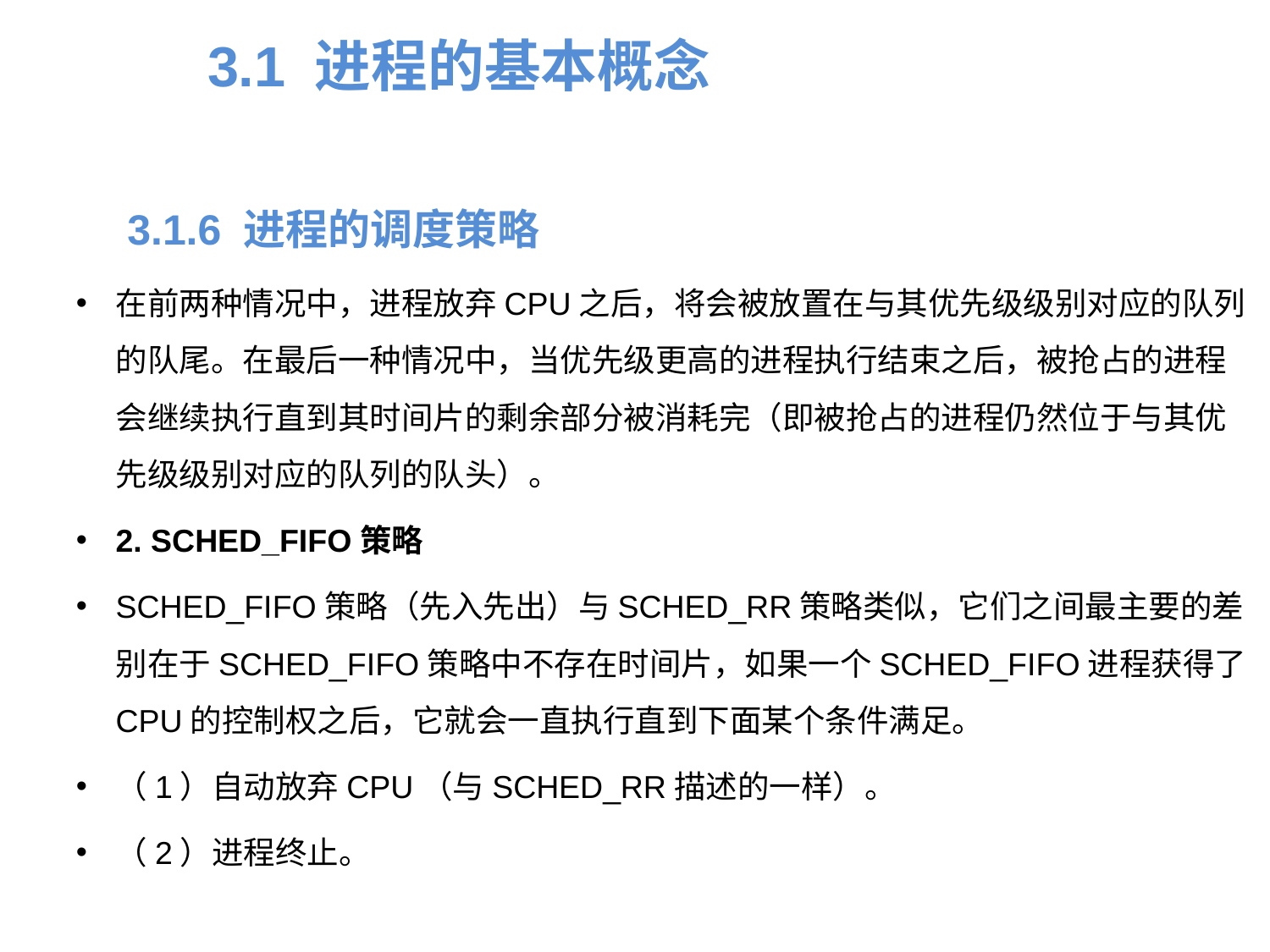

3.1 进程的基本概念
3.1.6 进程的调度策略
在前两种情况中，进程放弃CPU之后，将会被放置在与其优先级级别对应的队列的队尾。在最后一种情况中，当优先级更高的进程执行结束之后，被抢占的进程会继续执行直到其时间片的剩余部分被消耗完（即被抢占的进程仍然位于与其优先级级别对应的队列的队头）。
2. SCHED_FIFO策略
SCHED_FIFO策略（先入先出）与SCHED_RR策略类似，它们之间最主要的差别在于SCHED_FIFO策略中不存在时间片，如果一个SCHED_FIFO进程获得了CPU的控制权之后，它就会一直执行直到下面某个条件满足。
（1）自动放弃CPU（与SCHED_RR描述的一样）。
（2）进程终止。